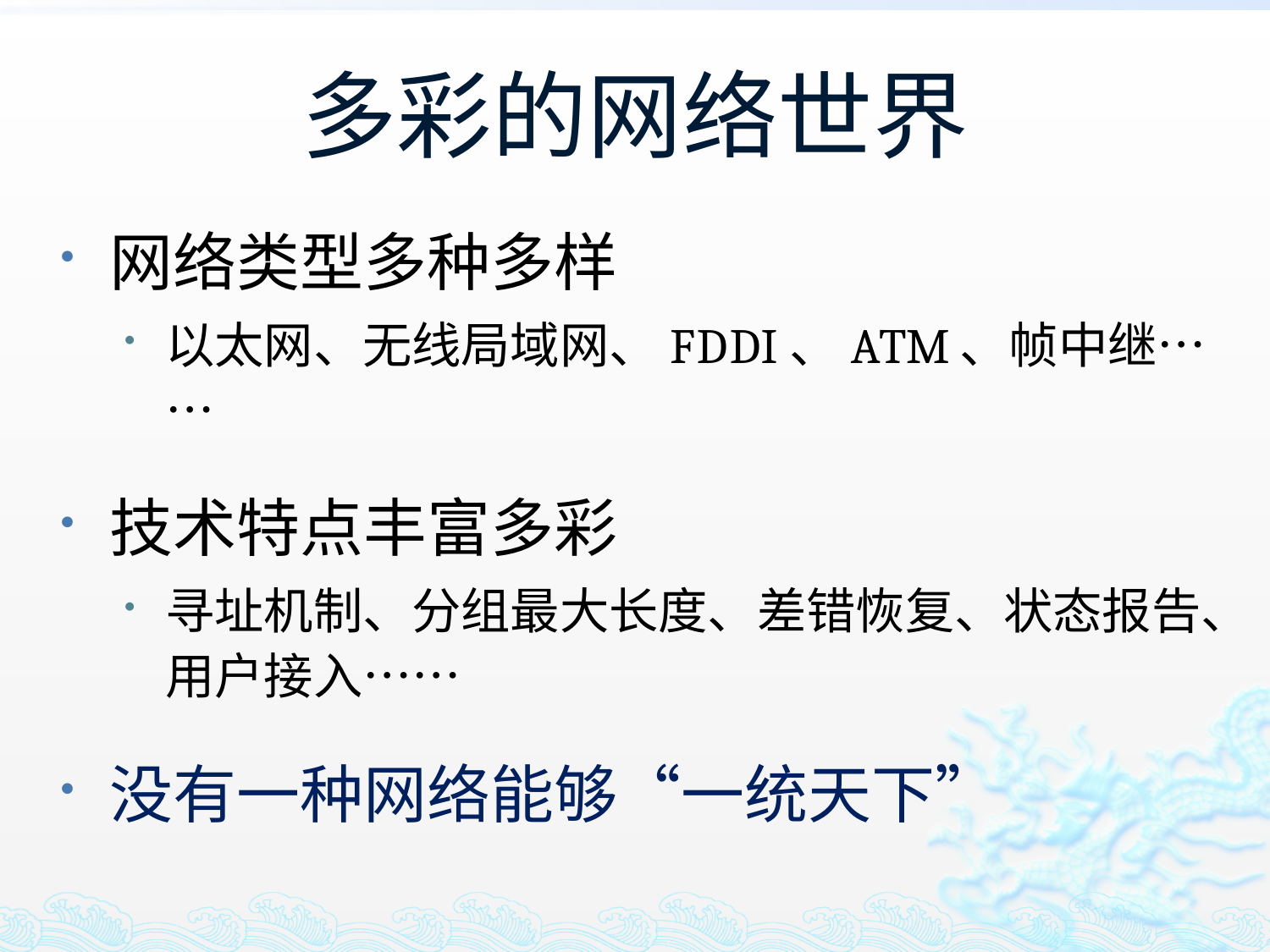

# 多彩的网络世界
网络类型多种多样
以太网、无线局域网、FDDI、ATM、帧中继……
技术特点丰富多彩
寻址机制、分组最大长度、差错恢复、状态报告、用户接入……
没有一种网络能够“一统天下”